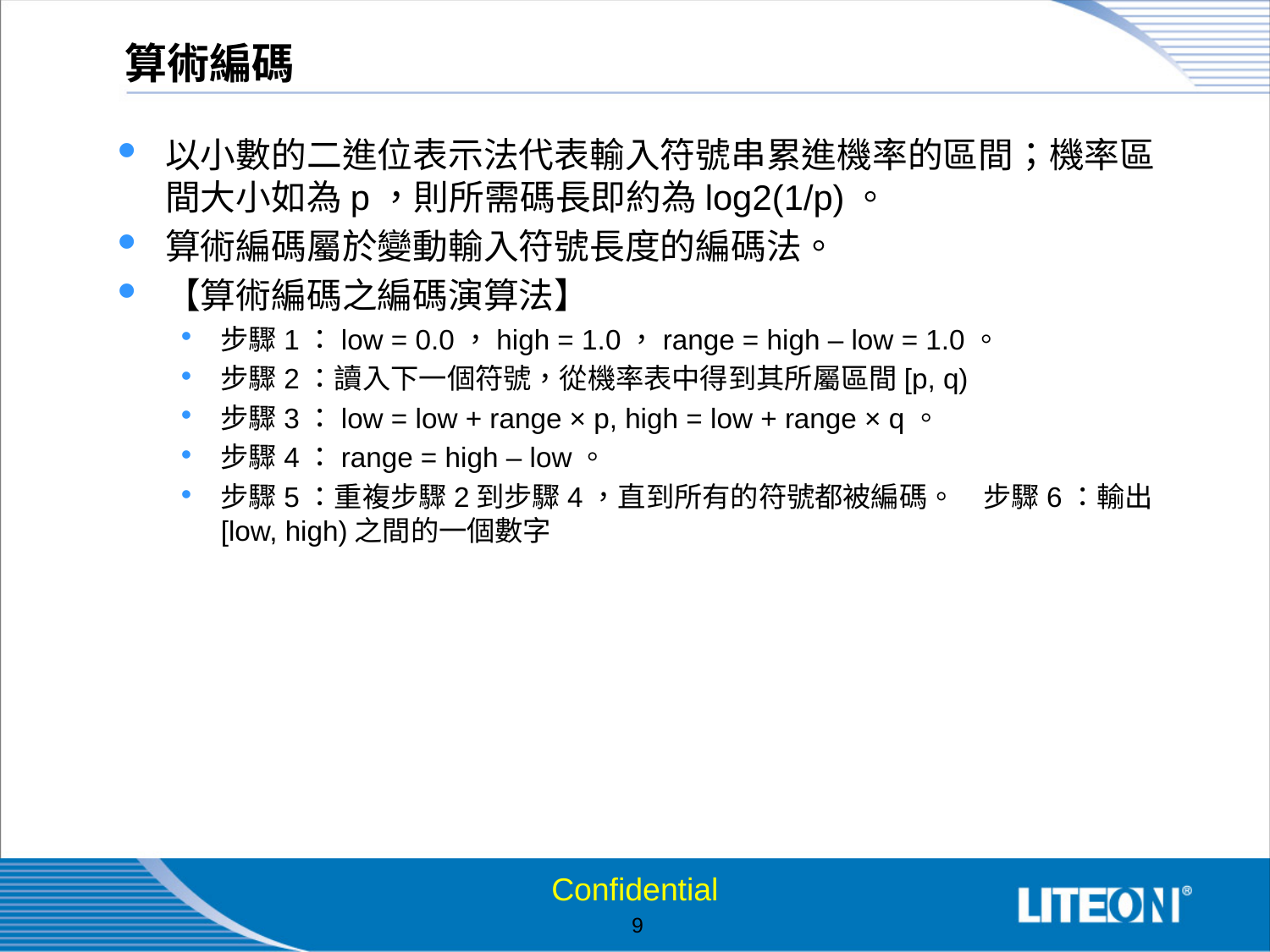

# 算術編碼
以小數的二進位表示法代表輸入符號串累進機率的區間；機率區 間大小如為p，則所需碼長即約為log2(1/p)。
算術編碼屬於變動輸入符號長度的編碼法。 
【算術編碼之編碼演算法】
步驟1：low = 0.0，high = 1.0，range = high – low = 1.0。
步驟2：讀入下一個符號，從機率表中得到其所屬區間[p, q)
步驟3：low = low + range × p, high = low + range × q。
步驟4：range = high – low。
步驟5：重複步驟2到步驟4，直到所有的符號都被編碼。  步驟6：輸出[low, high)之間的一個數字